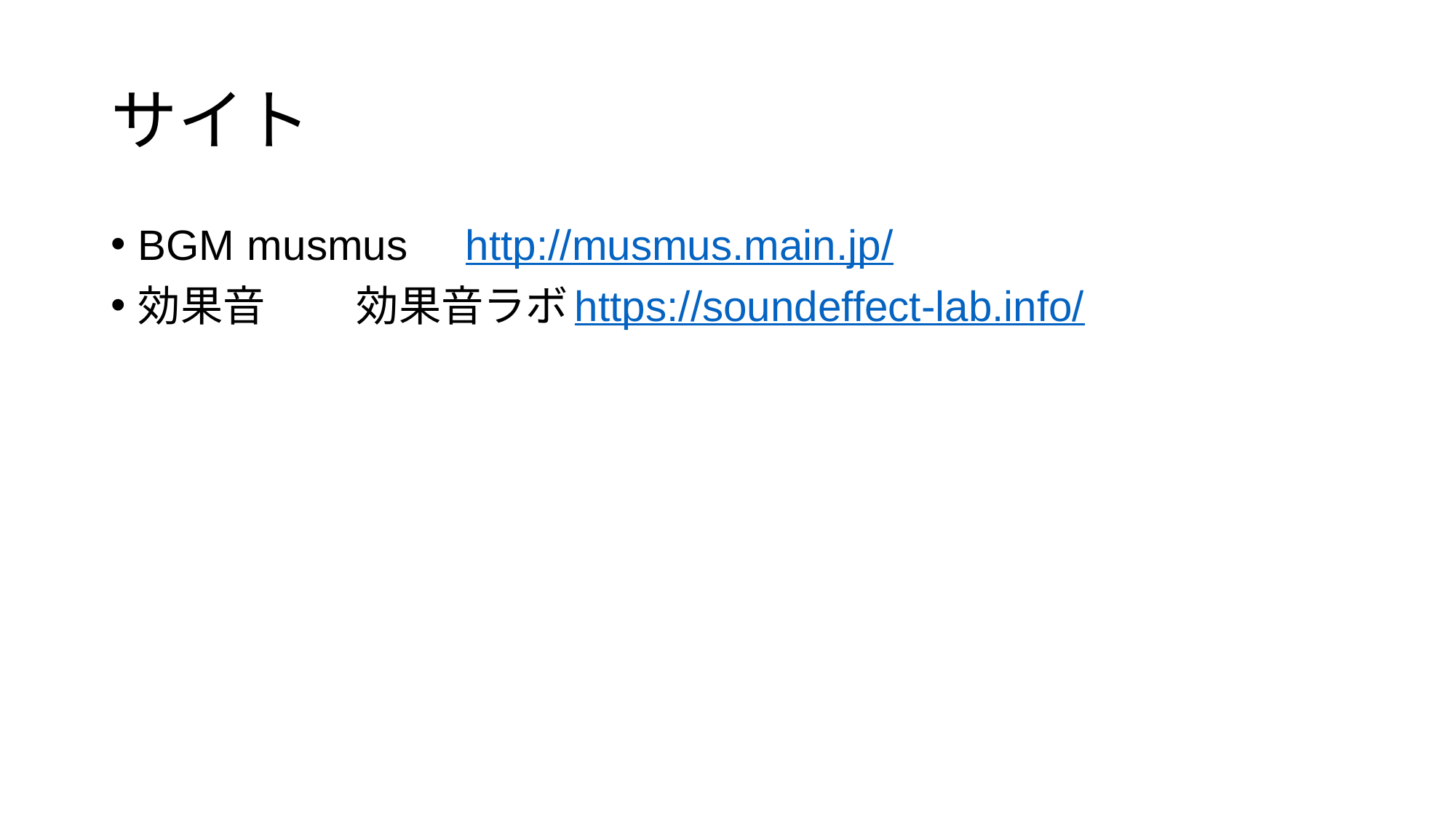

# サイト
BGM	musmus	http://musmus.main.jp/
効果音	効果音ラボ	https://soundeffect-lab.info/